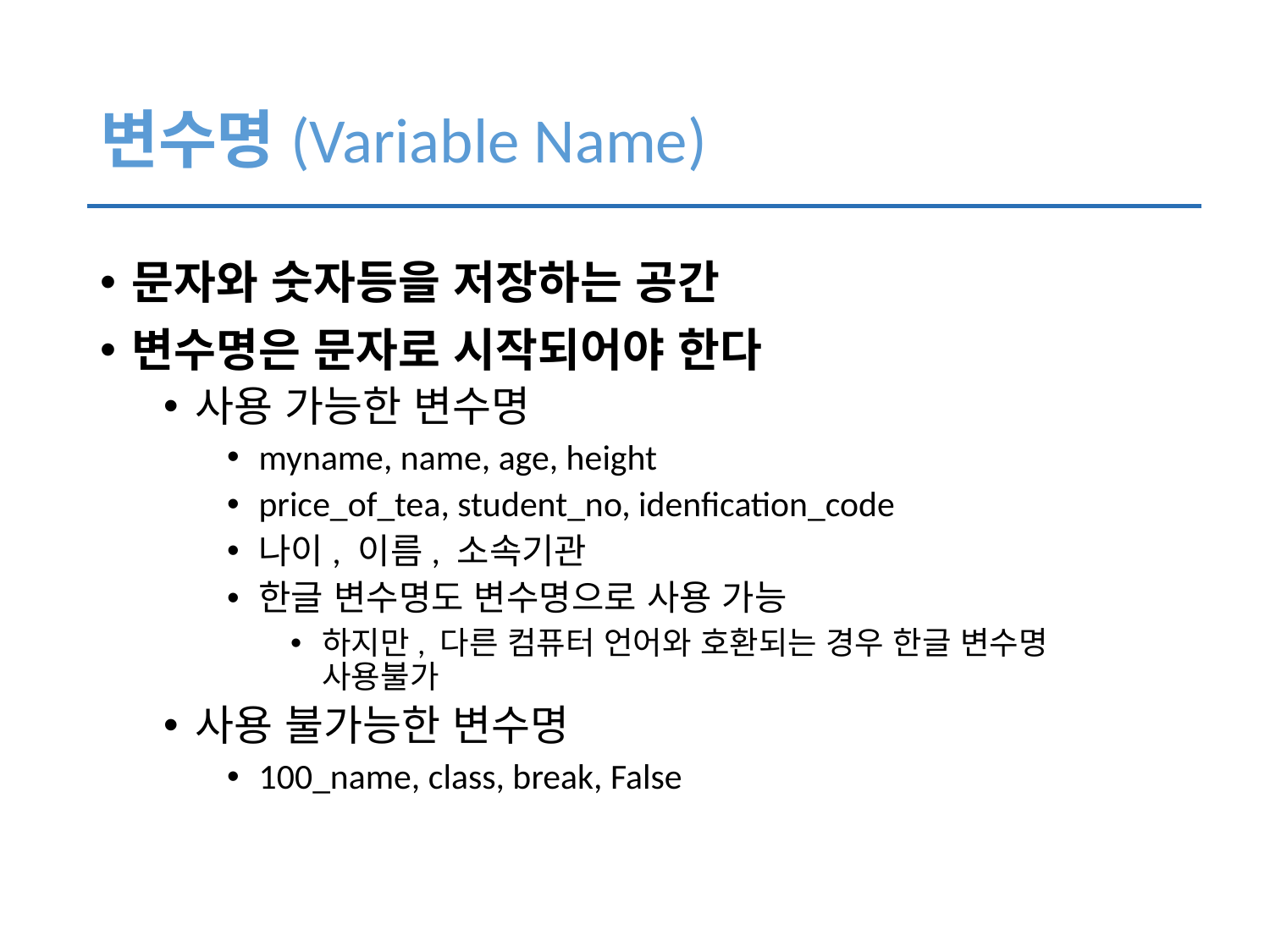

# 변수명(Variable Name)
문자와 숫자등을 저장하는 공간
변수명은 문자로 시작되어야 한다
사용 가능한 변수명
myname, name, age, height
price_of_tea, student_no, idenfication_code
나이, 이름, 소속기관
한글 변수명도 변수명으로 사용 가능
하지만, 다른 컴퓨터 언어와 호환되는 경우 한글 변수명 사용불가
사용 불가능한 변수명
100_name, class, break, False